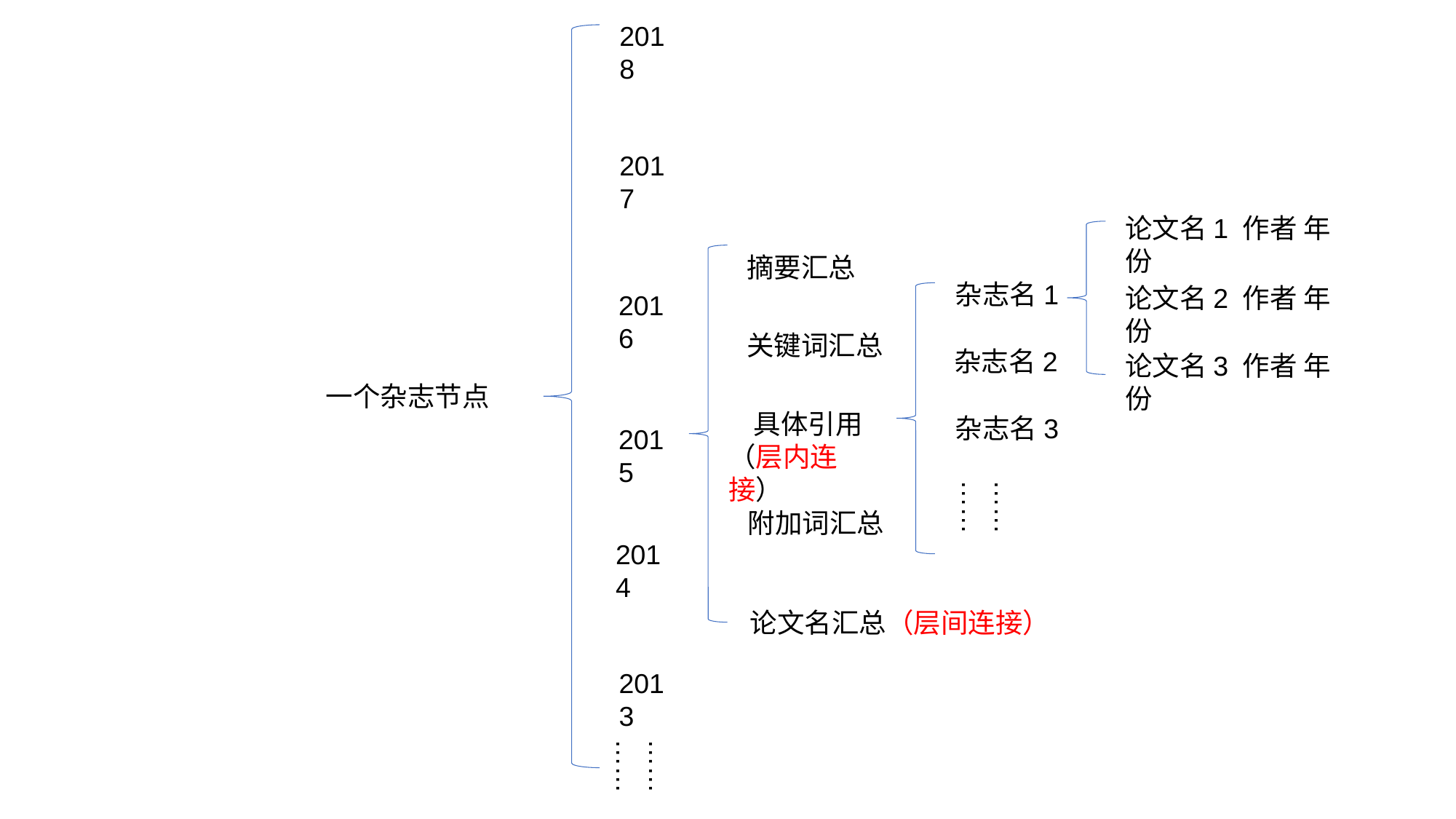

2018

2017
论文名1 作者 年份

摘要汇总

杂志名1
论文名2 作者 年份
2016

关键词汇总
杂志名2
论文名3 作者 年份
一个杂志节点
   具体引用
（层内连接）
杂志名3
2015
…………
附加词汇总
2014
论文名汇总（层间连接）
2013
…………